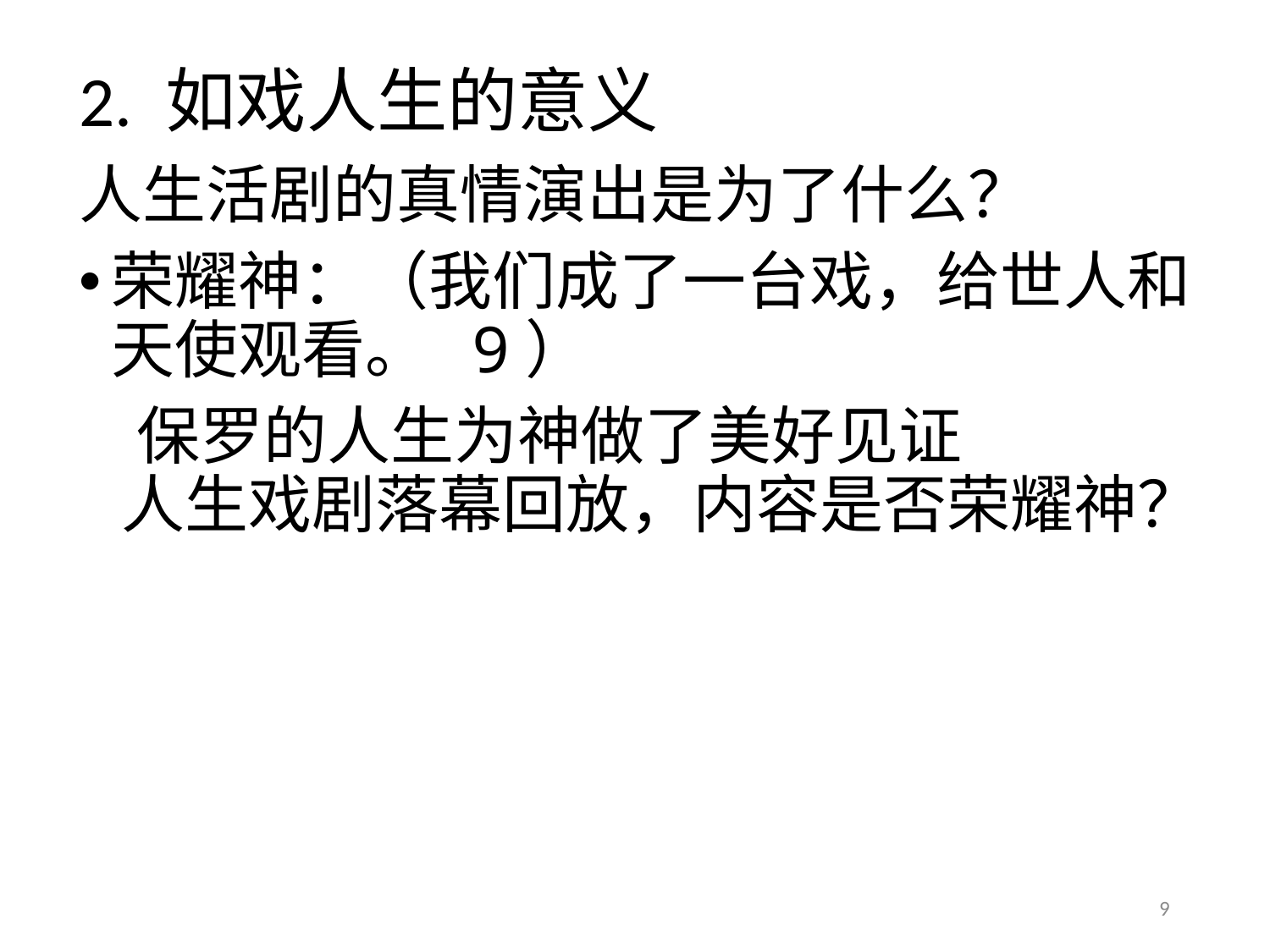

# 2. 如戏人生的意义
人生活剧的真情演出是为了什么？
荣耀神：（我们成了一台戏，给世人和天使观看。  9）
   保罗的人生为神做了美好见证
   人生戏剧落幕回放，内容是否荣耀神？
9